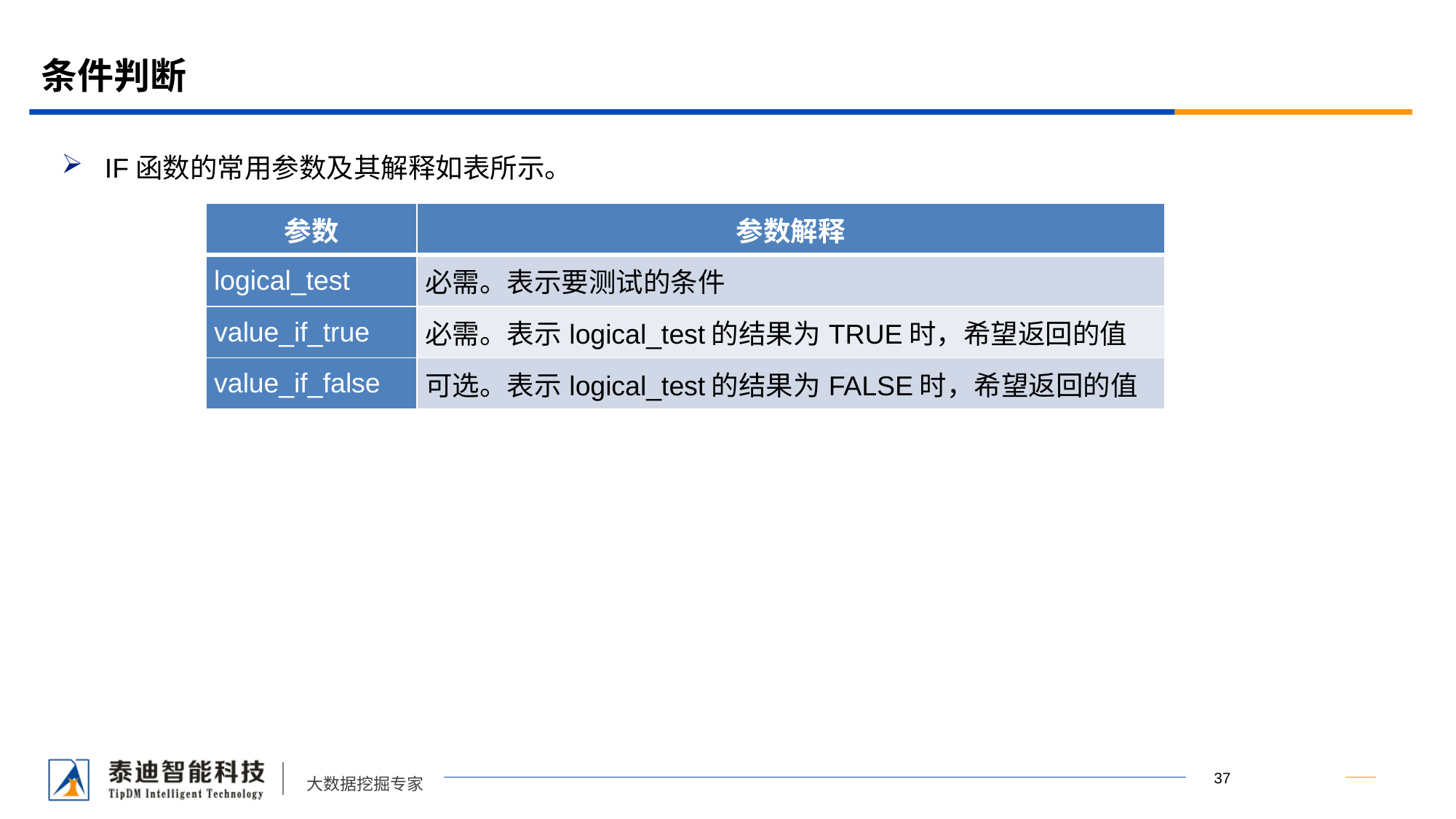

# 条件判断
IF函数的常用参数及其解释如表所示。
| 参数 | 参数解释 |
| --- | --- |
| logical\_test | 必需。表示要测试的条件 |
| value\_if\_true | 必需。表示logical\_test的结果为TRUE时，希望返回的值 |
| value\_if\_false | 可选。表示logical\_test的结果为FALSE时，希望返回的值 |